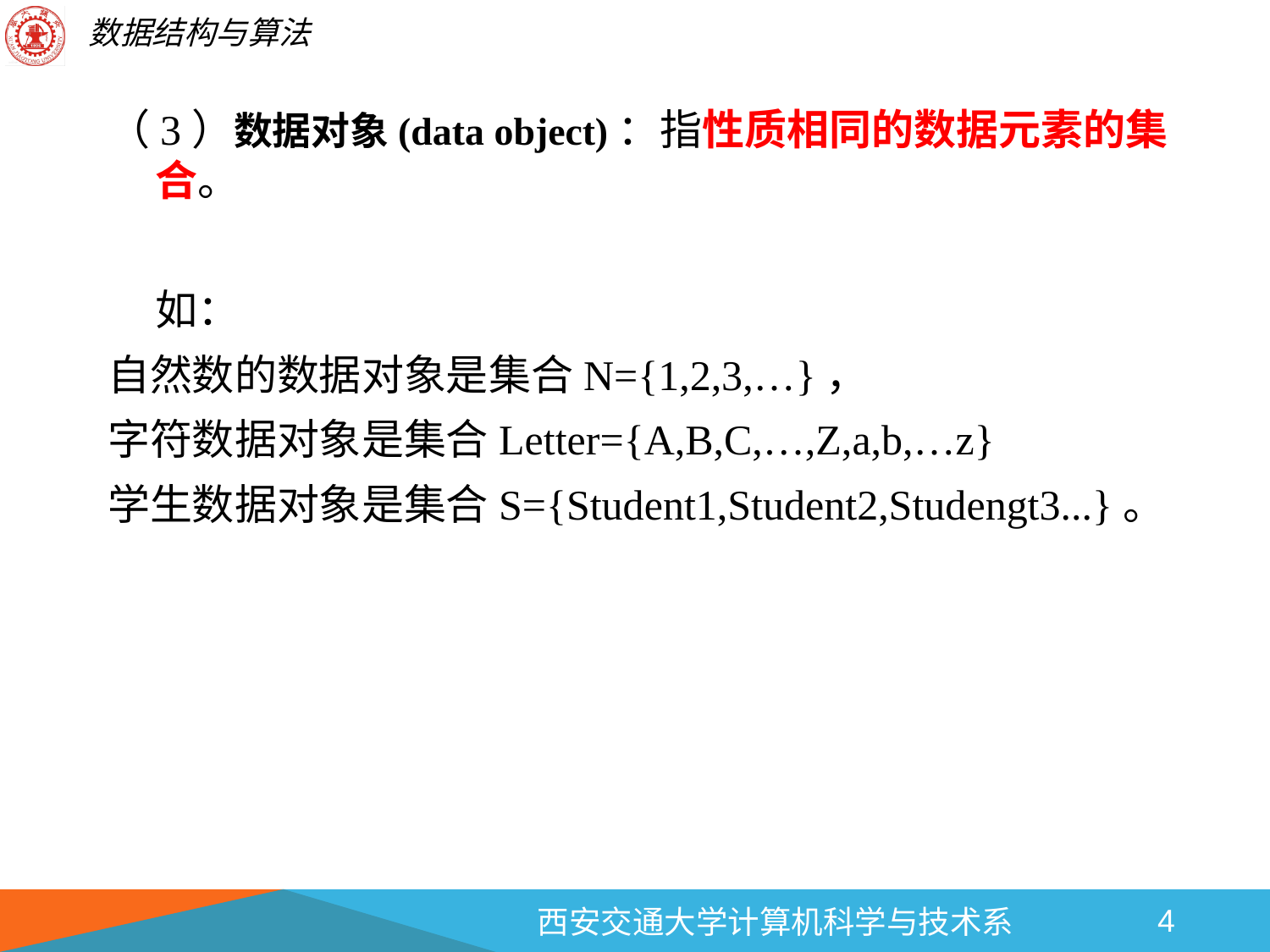

（3）数据对象(data object)：指性质相同的数据元素的集合。

	如：
自然数的数据对象是集合N={1,2,3,…}，
字符数据对象是集合Letter={A,B,C,…,Z,a,b,…z}
学生数据对象是集合S={Student1,Student2,Studengt3...}。